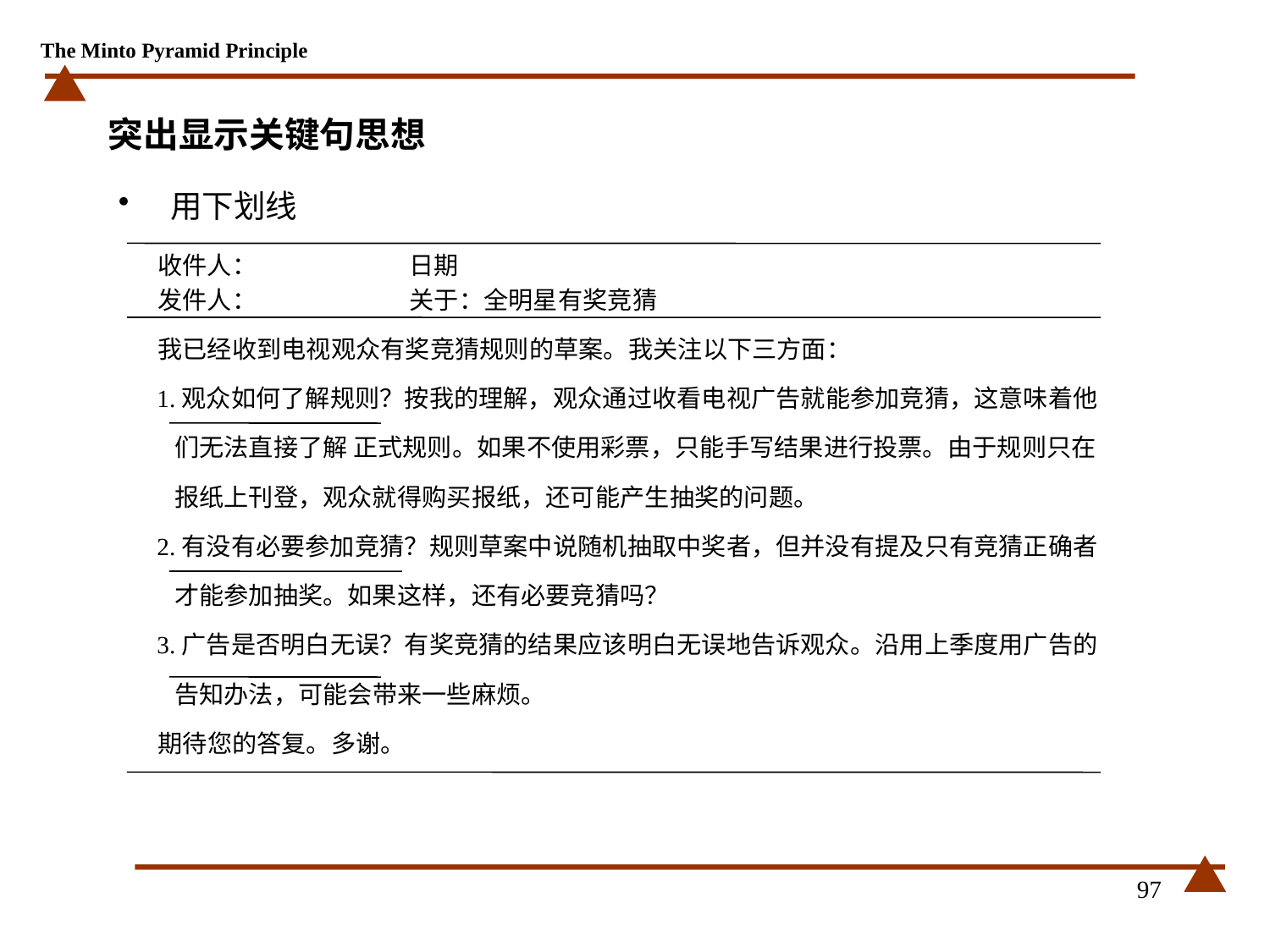

# 突出显示关键句思想
  用下划线
        收件人：		日期
        发件人：		关于：全明星有奖竞猜
        我已经收到电视观众有奖竞猜规则的草案。我关注以下三方面：
        1.观众如何了解规则？按我的理解，观众通过收看电视广告就能参加竞猜，这意味着他
           们无法直接了解 正式规则。如果不使用彩票，只能手写结果进行投票。由于规则只在
           报纸上刊登，观众就得购买报纸，还可能产生抽奖的问题。
        2.有没有必要参加竞猜？规则草案中说随机抽取中奖者，但并没有提及只有竞猜正确者
           才能参加抽奖。如果这样，还有必要竞猜吗？
        3.广告是否明白无误？有奖竞猜的结果应该明白无误地告诉观众。沿用上季度用广告的
           告知办法，可能会带来一些麻烦。
        期待您的答复。多谢。

97